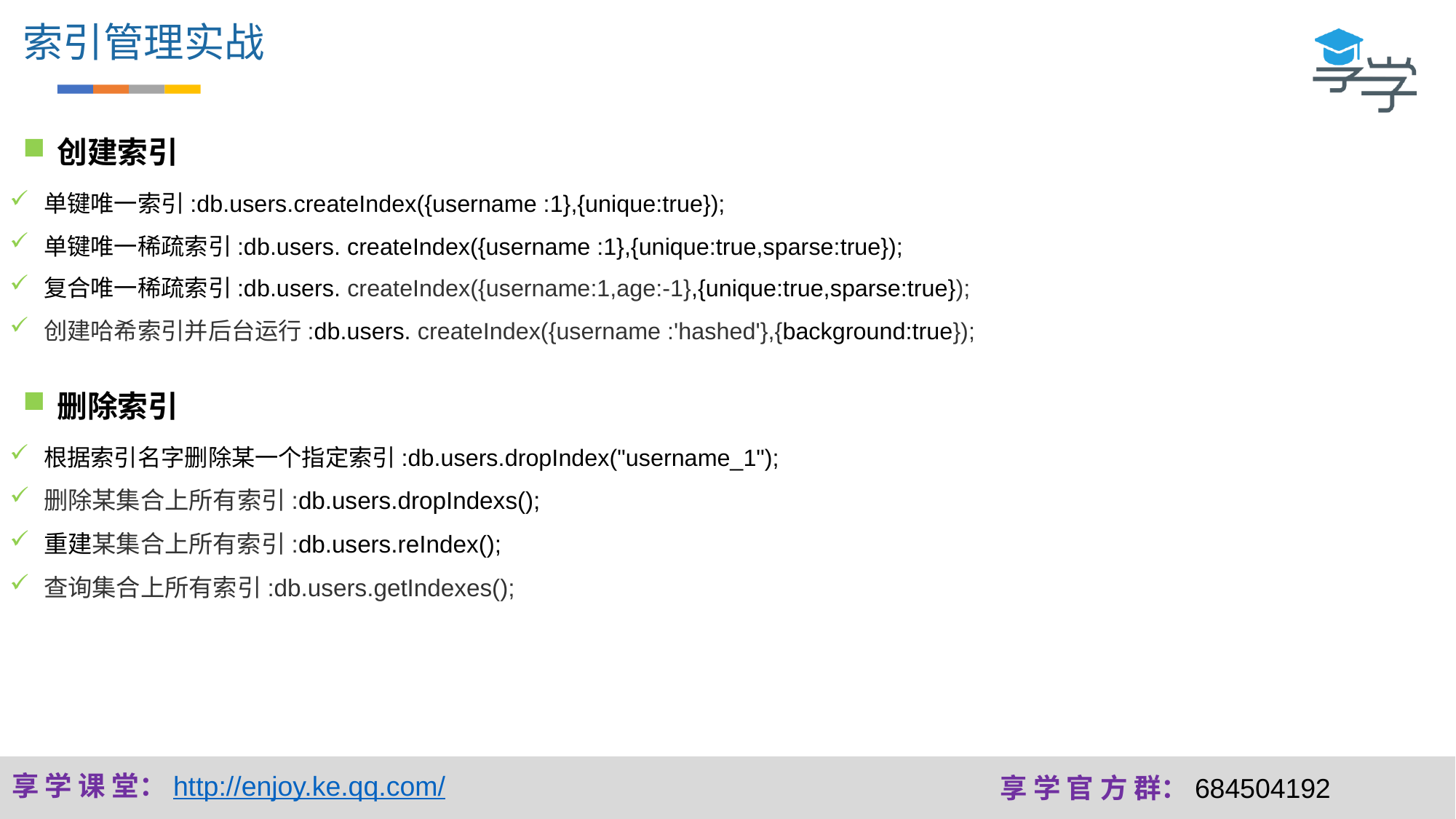

索引管理实战

创建索引
单键唯一索引:db.users.createIndex({username :1},{unique:true});
单键唯一稀疏索引:db.users. createIndex({username :1},{unique:true,sparse:true});
复合唯一稀疏索引:db.users. createIndex({username:1,age:-1},{unique:true,sparse:true});
创建哈希索引并后台运行:db.users. createIndex({username :'hashed'},{background:true});
删除索引
根据索引名字删除某一个指定索引:db.users.dropIndex("username_1");
删除某集合上所有索引:db.users.dropIndexs();
重建某集合上所有索引:db.users.reIndex();
查询集合上所有索引:db.users.getIndexes();